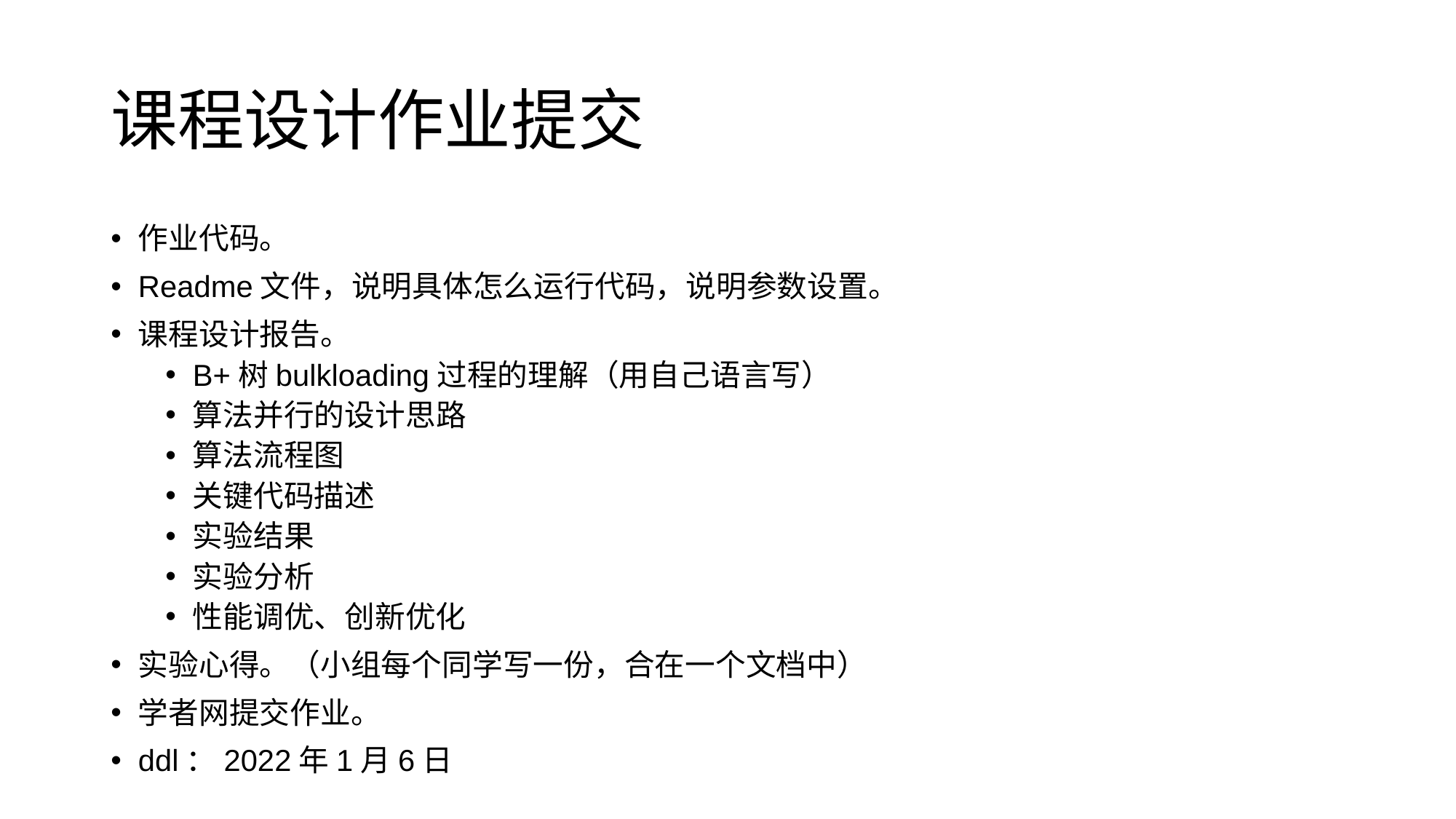

# 课程设计作业提交
作业代码。
Readme文件，说明具体怎么运行代码，说明参数设置。
课程设计报告。
B+树bulkloading过程的理解（用自己语言写）
算法并行的设计思路
算法流程图
关键代码描述
实验结果
实验分析
性能调优、创新优化
实验心得。（小组每个同学写一份，合在一个文档中）
学者网提交作业。
ddl：2022年1月6日